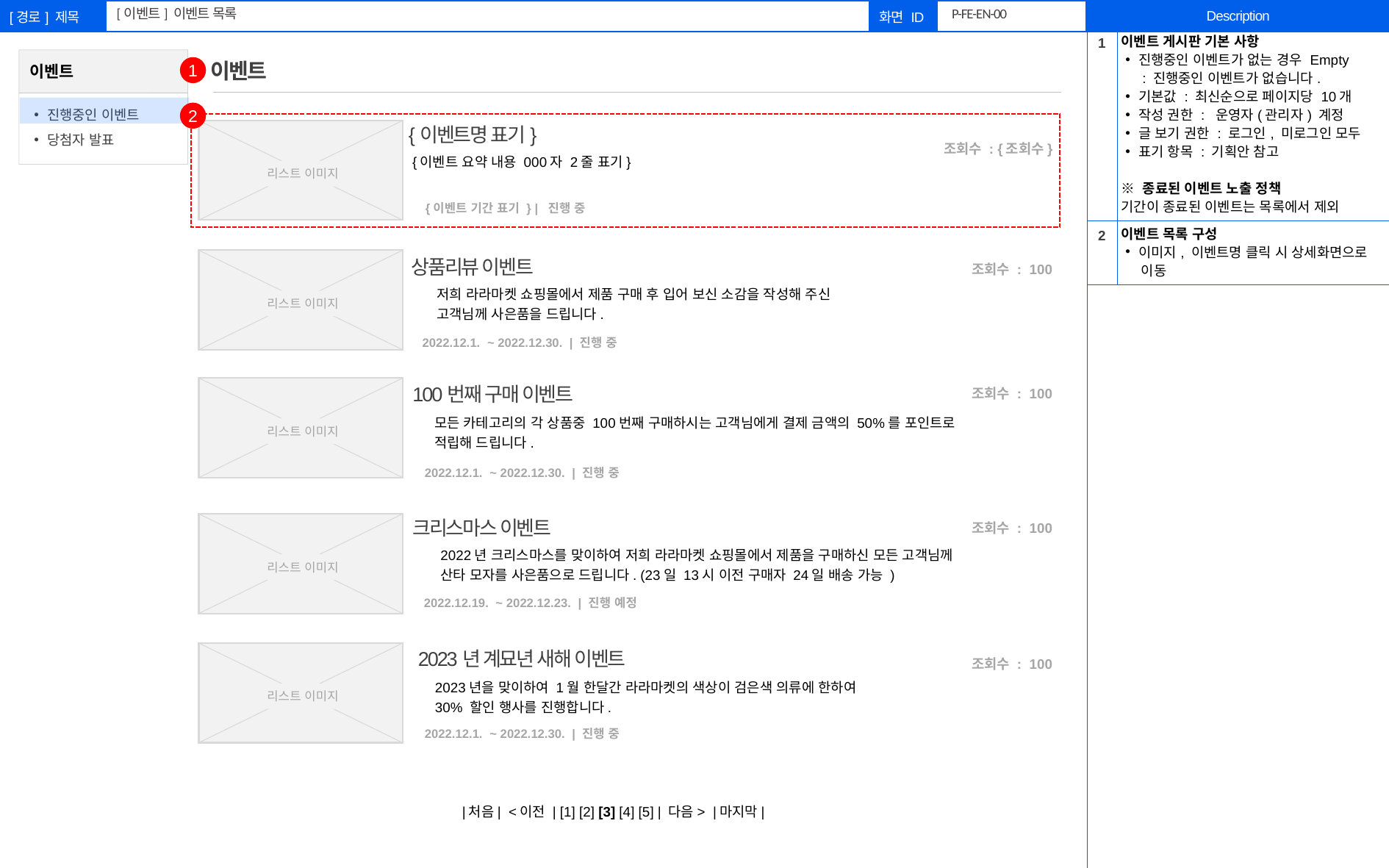

[이벤트] 이벤트 목록
# P-FE-EN-00
| 1 | 이벤트 게시판 기본 사항 진행중인 이벤트가 없는 경우 Empty : 진행중인 이벤트가 없습니다. 기본값 : 최신순으로 페이지당 10개 작성 권한 : 운영자(관리자) 계정 글 보기 권한 : 로그인, 미로그인 모두 표기 항목 : 기획안 참고 ※ 종료된 이벤트 노출 정책 기간이 종료된 이벤트는 목록에서 제외 |
| --- | --- |
| 2 | 이벤트 목록 구성 이미지, 이벤트명 클릭 시 상세화면으로 이동 |
|  |  |
1
이벤트

2

리스트 이미지
{이벤트명 표기}
조회수 : {조회수}
{이벤트 요약 내용 000자 2줄 표기}
{이벤트 기간 표기 } |  진행 중

리스트 이미지
상품리뷰 이벤트
조회수 :  100
저희 라라마켓 쇼핑몰에서 제품 구매 후 입어 보신 소감을 작성해 주신
고객님께 사은품을 드립니다.
2022.12.1.  ~ 2022.12.30.  | 진행 중

리스트 이미지
조회수 :  100
100번째 구매 이벤트
모든 카테고리의 각 상품중 100번째 구매하시는 고객님에게 결제 금액의 50%를 포인트로
적립해 드립니다.
2022.12.1.  ~ 2022.12.30.  | 진행 중

리스트 이미지
조회수 :  100
크리스마스 이벤트
2022년 크리스마스를 맞이하여 저희 라라마켓 쇼핑몰에서 제품을 구매하신 모든 고객님께
산타 모자를 사은품으로 드립니다. (23일 13시 이전 구매자 24일 배송 가능 )
2022.12.19.  ~ 2022.12.23.  | 진행 예정

리스트 이미지
 2023년 계묘년 새해 이벤트
조회수 :  100
2023년을 맞이하여 1월 한달간 라라마켓의 색상이 검은색 의류에 한하여
30% 할인 행사를 진행합니다.
2022.12.1.  ~ 2022.12.30.  | 진행 중
|처음|  <이전 | [1] [2] [3] [4] [5] | 다음>  |마지막|